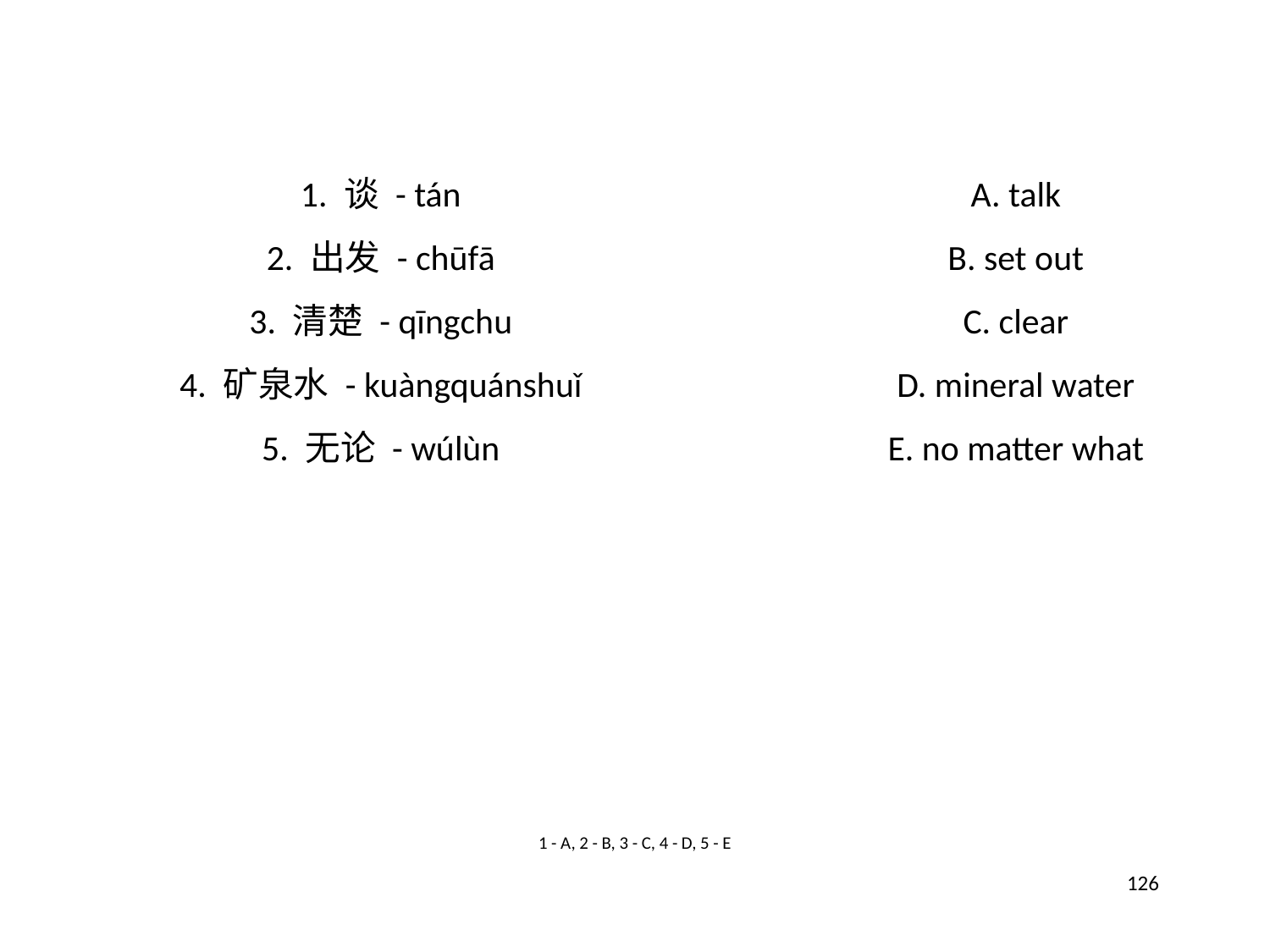

1. 谈 - tán

A. talk

2. 出发 - chūfā

B. set out

3. 清楚 - qīngchu

C. clear

4. 矿泉水 - kuàngquánshuǐ

D. mineral water

5. 无论 - wúlùn

E. no matter what
1 - A, 2 - B, 3 - C, 4 - D, 5 - E

126